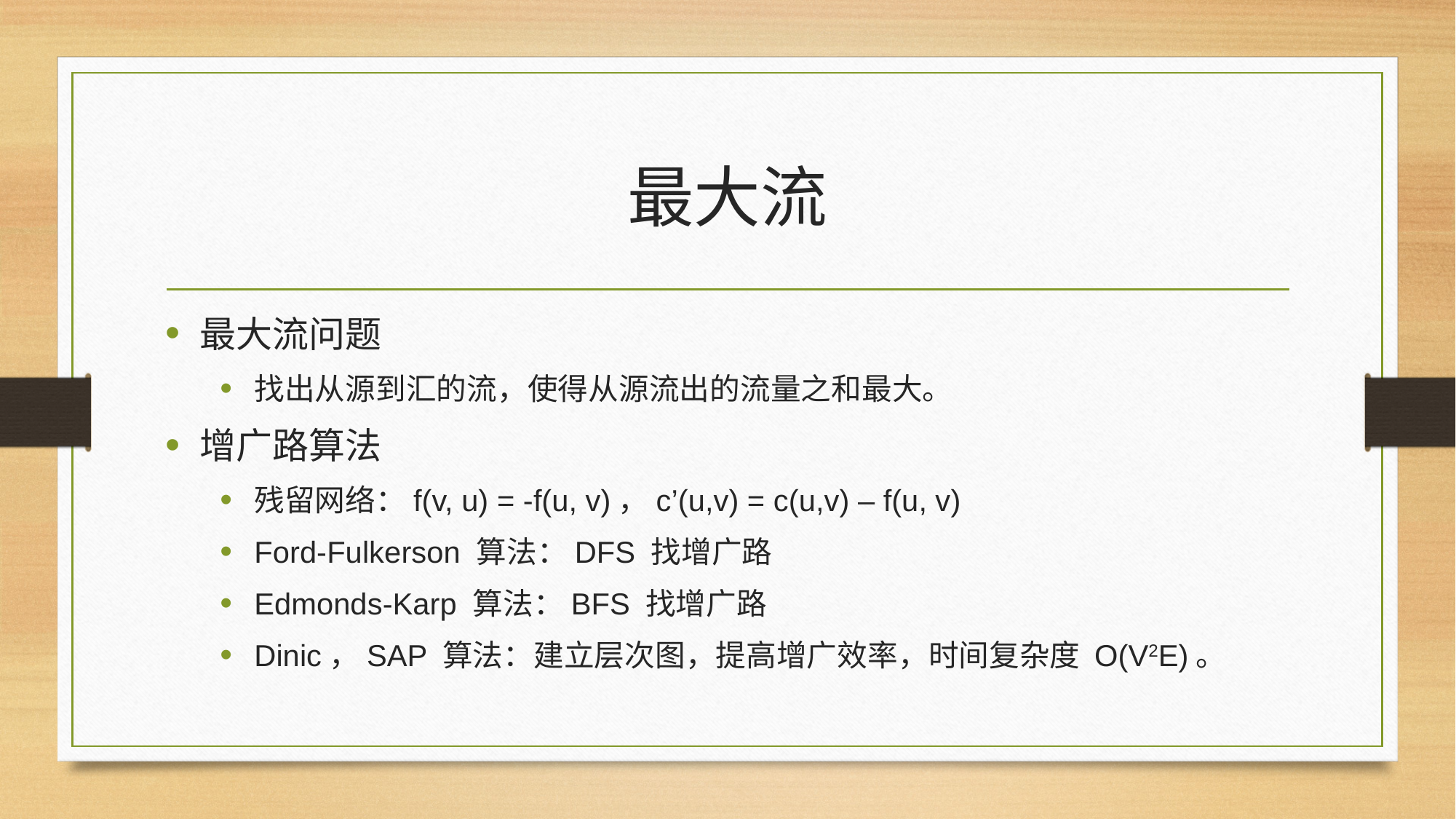

# 最大流
最大流问题
找出从源到汇的流，使得从源流出的流量之和最大。
增广路算法
残留网络：f(v, u) = -f(u, v)，c’(u,v) = c(u,v) – f(u, v)
Ford-Fulkerson 算法：DFS 找增广路
Edmonds-Karp 算法：BFS 找增广路
Dinic，SAP 算法：建立层次图，提高增广效率，时间复杂度 O(V2E)。